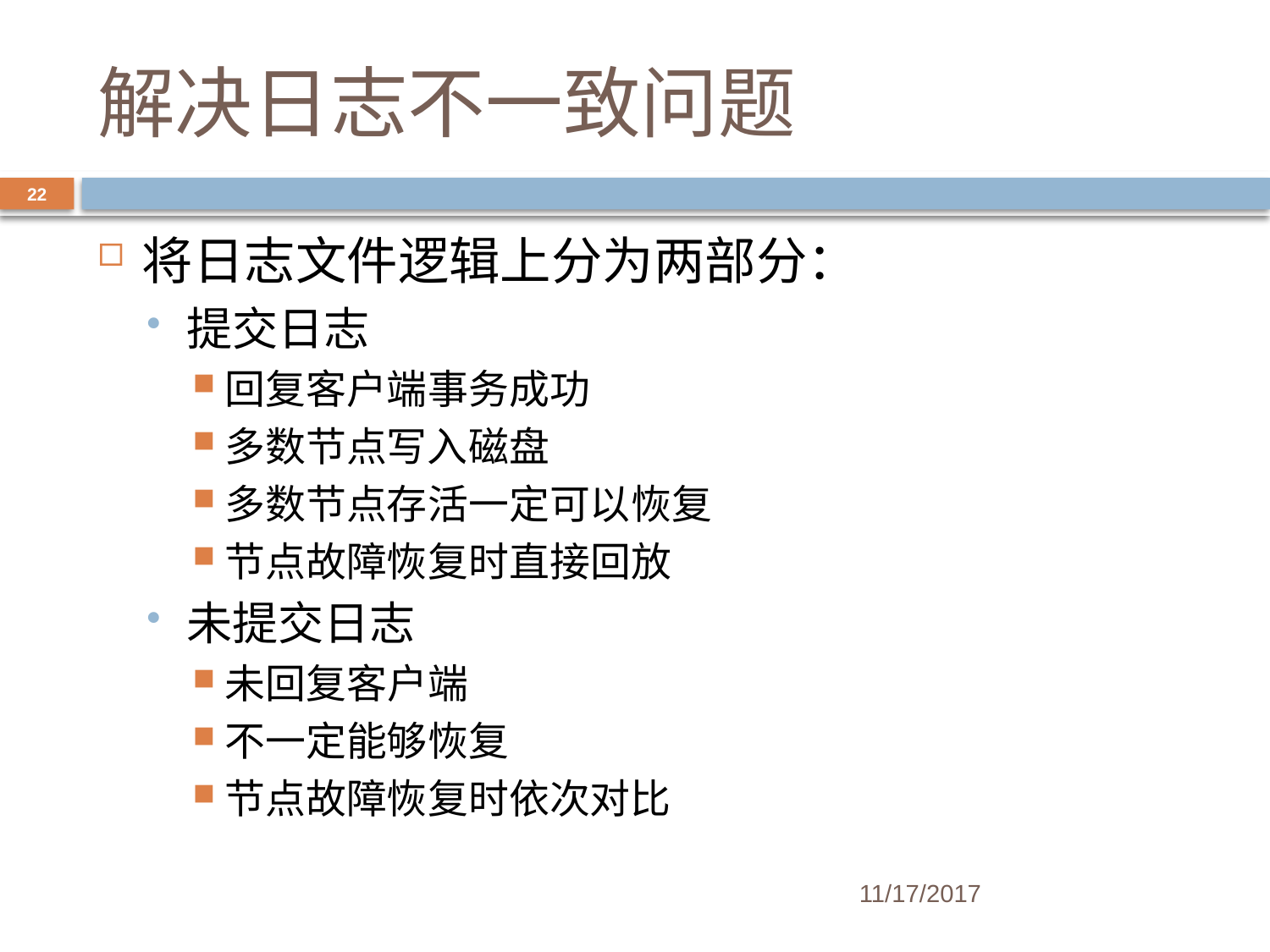

# 解决日志不一致问题
22
将日志文件逻辑上分为两部分：
提交日志
回复客户端事务成功
多数节点写入磁盘
多数节点存活一定可以恢复
节点故障恢复时直接回放
未提交日志
未回复客户端
不一定能够恢复
节点故障恢复时依次对比
11/17/2017